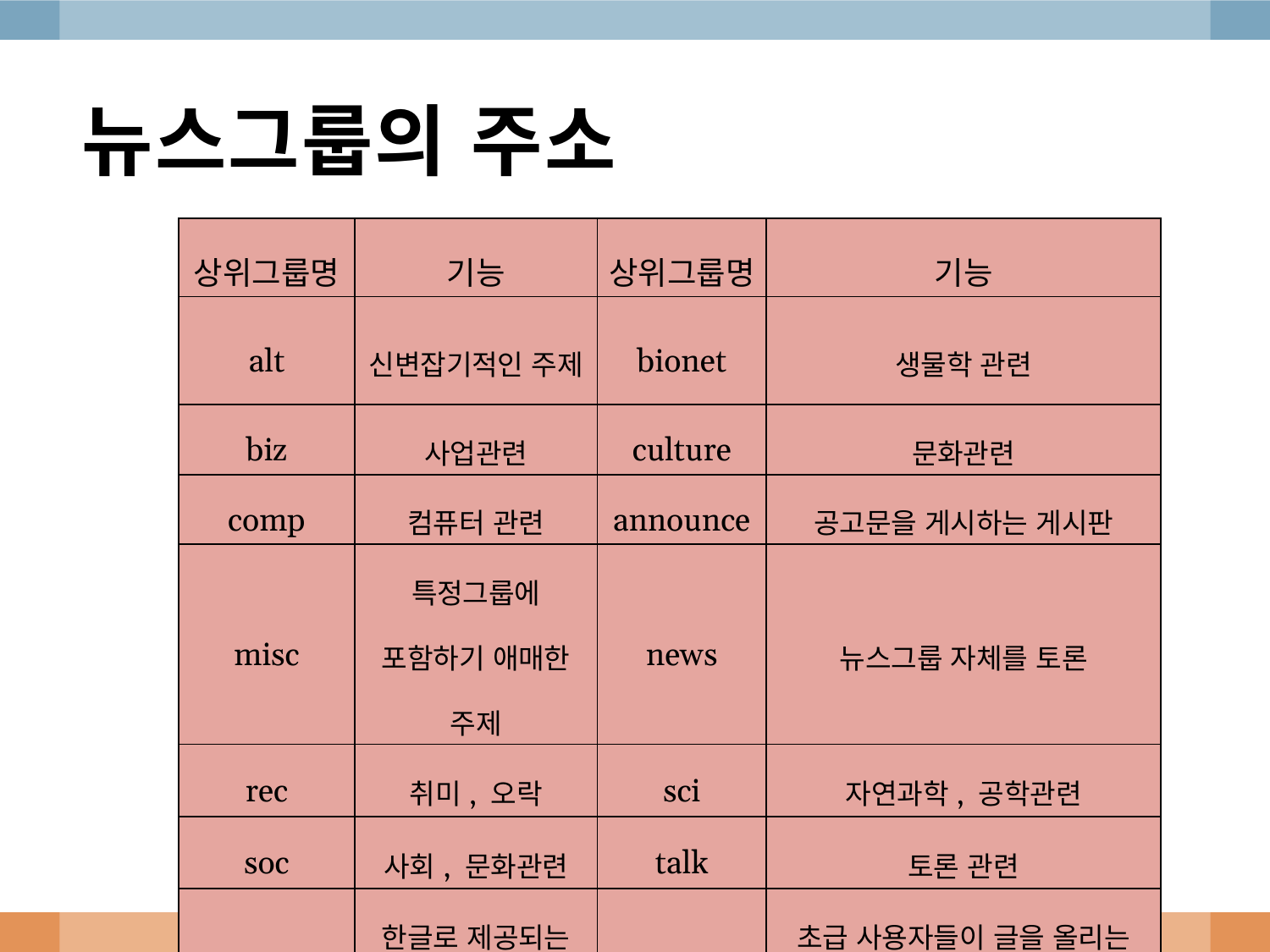

# 뉴스그룹의 주소
| 상위그룹명 | 기능 | 상위그룹명 | 기능 |
| --- | --- | --- | --- |
| alt | 신변잡기적인 주제 | bionet | 생물학 관련 |
| biz | 사업관련 | culture | 문화관련 |
| comp | 컴퓨터 관련 | announce | 공고문을 게시하는 게시판 |
| misc | 특정그룹에 포함하기 애매한 주제 | news | 뉴스그룹 자체를 토론 |
| rec | 취미, 오락 | sci | 자연과학, 공학관련 |
| soc | 사회, 문화관련 | talk | 토론 관련 |
| han | 한글로 제공되는 뉴스 | test | 초급 사용자들이 글을 올리는 연습을하는 게시판 |